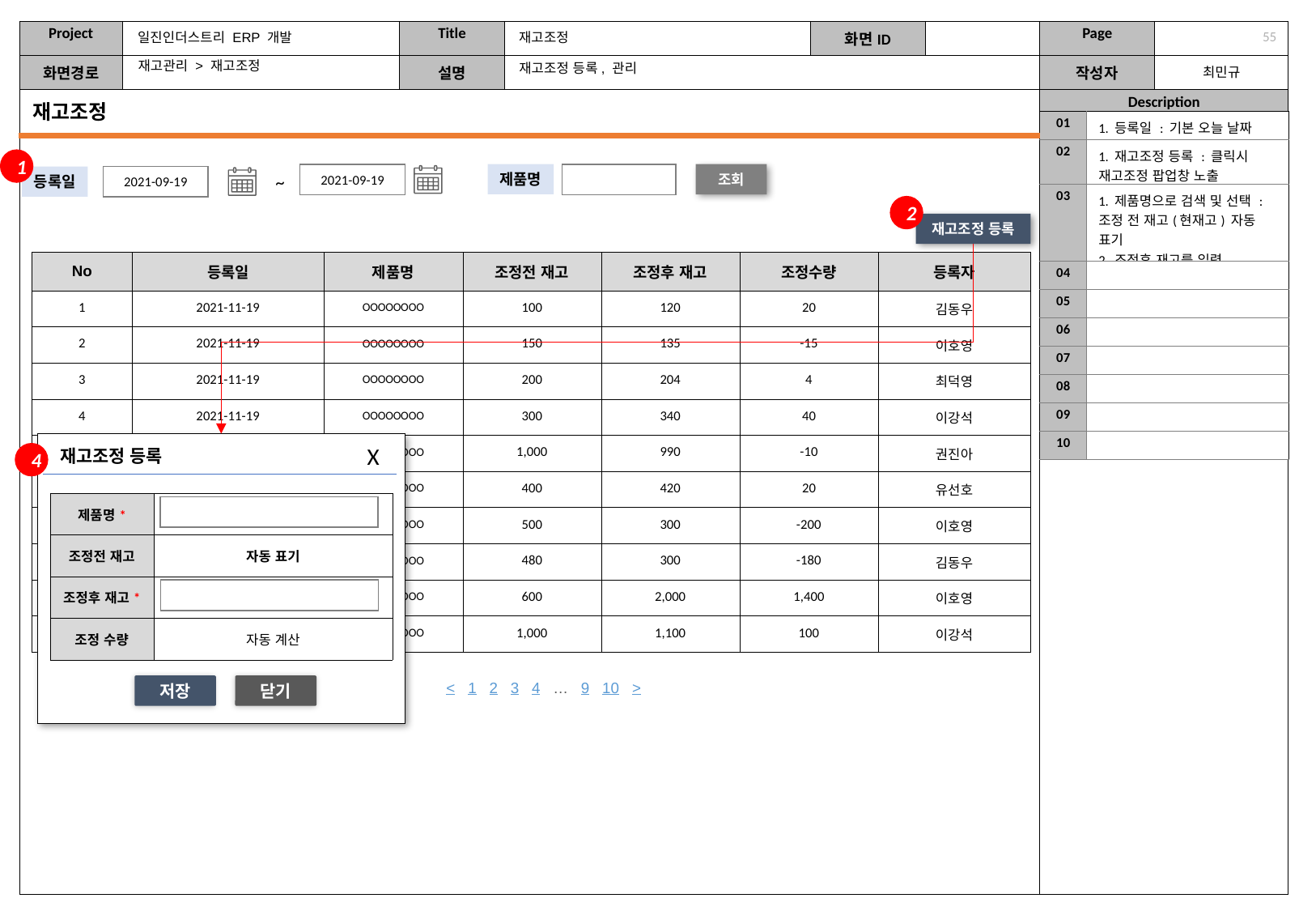

일진인더스트리 ERP 개발

재고조정
55
재고관리 > 재고조정
재고조정 등록, 관리
재고조정
| 01 | 1. 등록일 : 기본 오늘 날짜 |
| --- | --- |
| 02 | 1. 재고조정 등록 : 클릭시 재고조정 팝업창 노출 |
| 03 | 1. 제품명으로 검색 및 선택 : 조정 전 재고(현재고) 자동 표기 2. 조정후 재고를 입력 |
| 04 |  |
| 05 |  |
| 06 |  |
| 07 |  |
| 08 |  |
| 09 |  |
| 10 |  |
1
~
2021-09-19
제품명

조회

2021-09-19
등록일

2
재고조정 등록
| No | 등록일 | 제품명 | 조정전 재고 | 조정후 재고 | 조정수량 | 등록자 |
| --- | --- | --- | --- | --- | --- | --- |
| 1 | 2021-11-19 | OOOOOOOO | 100 | 120 | 20 | 김동우 |
| 2 | 2021-11-19 | OOOOOOOO | 150 | 135 | -15 | 이호영 |
| 3 | 2021-11-19 | OOOOOOOO | 200 | 204 | 4 | 최덕영 |
| 4 | 2021-11-19 | OOOOOOOO | 300 | 340 | 40 | 이강석 |
| 5 | 2021-11-19 | OOOOOOOO | 1,000 | 990 | -10 | 권진아 |
| 6 | 2021-11-19 | OOOOOOOO | 400 | 420 | 20 | 유선호 |
| 7 | 2021-11-19 | OOOOOOOO | 500 | 300 | -200 | 이호영 |
| 8 | 2021-11-19 | OOOOOOOO | 480 | 300 | -180 | 김동우 |
| 9 | 2021-11-19 | OOOOOOOO | 600 | 2,000 | 1,400 | 이호영 |
| 10 | 2021-11-19 | OOOOOOOO | 1,000 | 1,100 | 100 | 이강석 |

X
재고조정 등록
삭제
4
삭제
| 제품명\* |  |
| --- | --- |
| 조정전 재고 | 자동 표기 |
| 조정후 재고\* |  |
| 조정 수량 | 자동 계산 |

<   1   2   3   4   …   9   10   >
저장
닫기